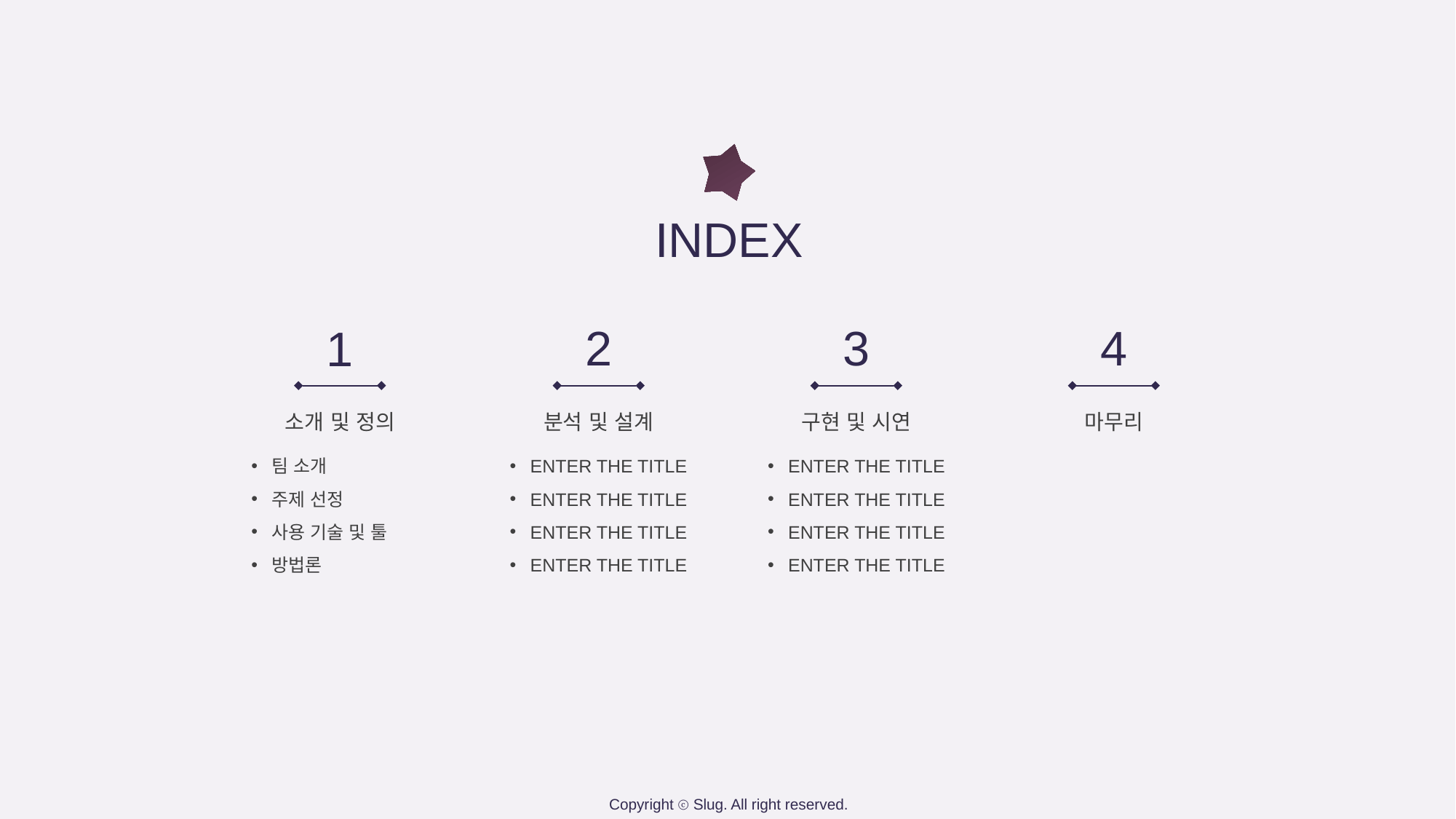

INDEX
2
3
4
1
소개 및 정의
분석 및 설계
구현 및 시연
마무리
팀 소개
ENTER THE TITLE
ENTER THE TITLE
주제 선정
ENTER THE TITLE
ENTER THE TITLE
사용 기술 및 툴
ENTER THE TITLE
ENTER THE TITLE
방법론
ENTER THE TITLE
ENTER THE TITLE
Copyright ⓒ Slug. All right reserved.